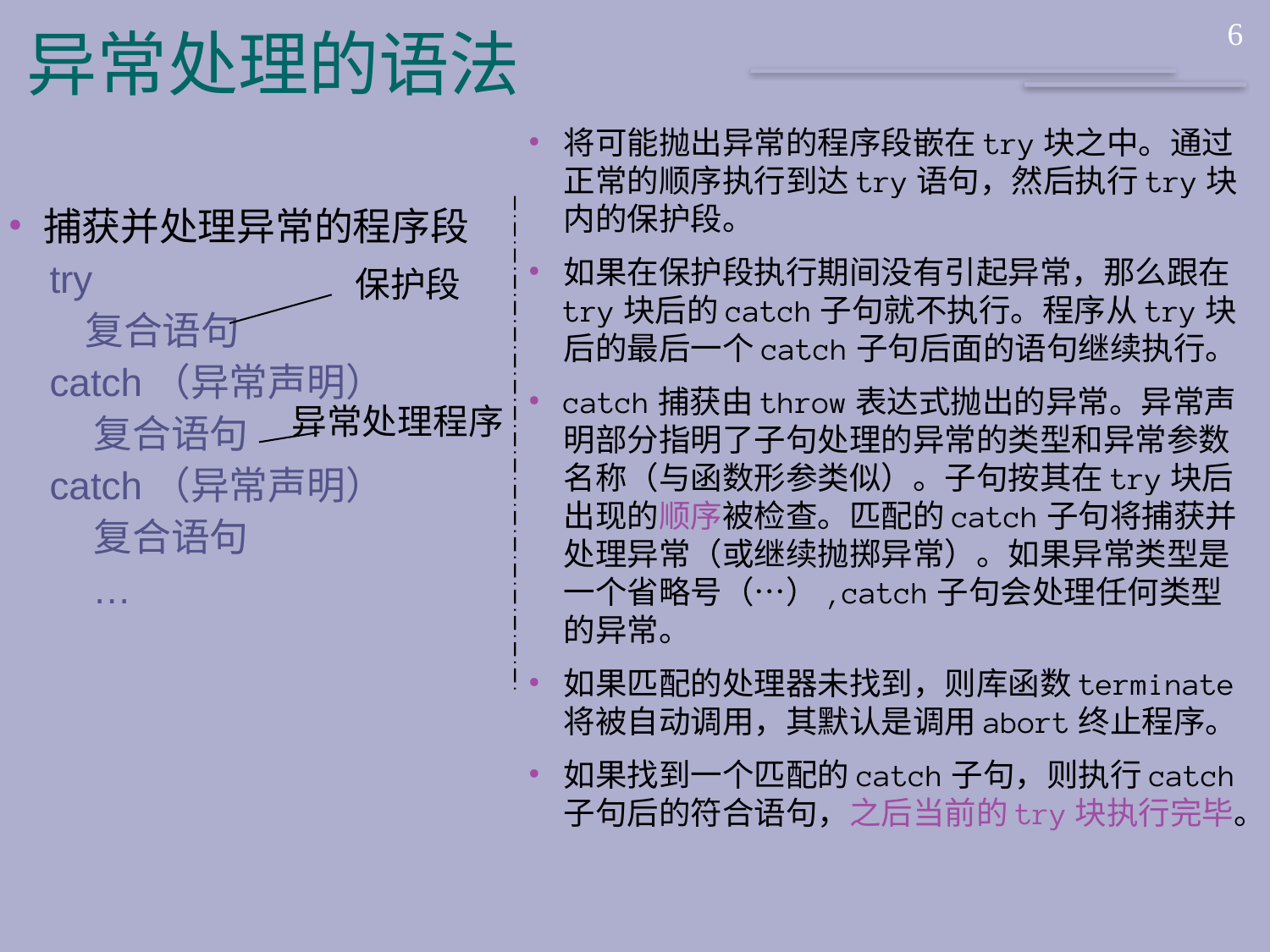

# 异常处理的语法
6
将可能抛出异常的程序段嵌在try块之中。通过正常的顺序执行到达try语句，然后执行try块内的保护段。
如果在保护段执行期间没有引起异常，那么跟在try块后的catch子句就不执行。程序从try块后的最后一个catch子句后面的语句继续执行。
catch捕获由throw表达式抛出的异常。异常声明部分指明了子句处理的异常的类型和异常参数名称（与函数形参类似）。子句按其在try块后出现的顺序被检查。匹配的catch子句将捕获并处理异常（或继续抛掷异常）。如果异常类型是一个省略号（…）,catch子句会处理任何类型的异常。
如果匹配的处理器未找到，则库函数terminate将被自动调用，其默认是调用abort终止程序。
如果找到一个匹配的catch子句，则执行catch子句后的符合语句，之后当前的try块执行完毕。
捕获并处理异常的程序段
try
   复合语句
catch（异常声明）
    复合语句
catch（异常声明）
    复合语句
    …

保护段

异常处理程序